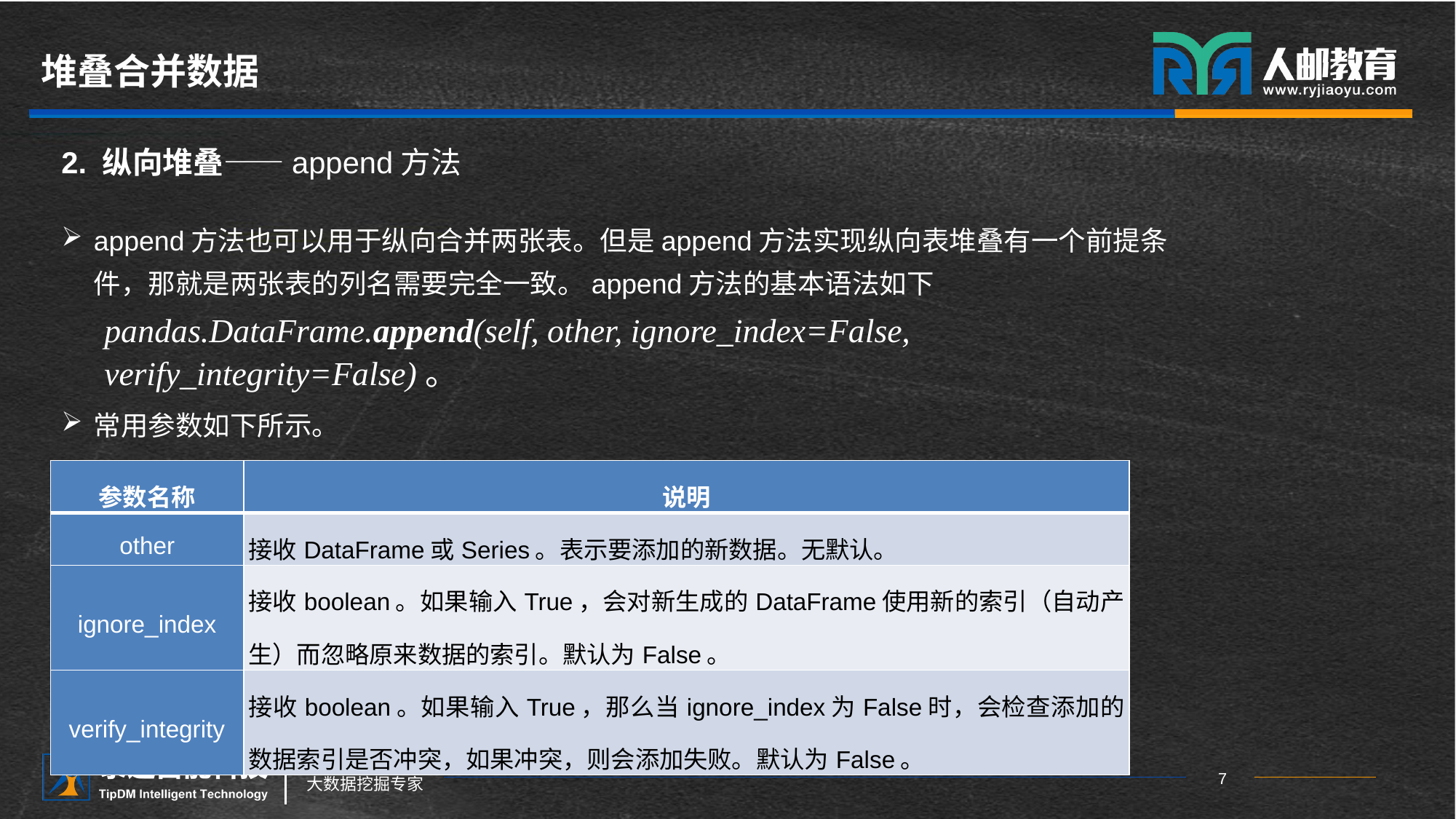

# 堆叠合并数据
2. 纵向堆叠——append方法
append方法也可以用于纵向合并两张表。但是append方法实现纵向表堆叠有一个前提条件，那就是两张表的列名需要完全一致。append方法的基本语法如下
pandas.DataFrame.append(self, other, ignore_index=False, verify_integrity=False)。
常用参数如下所示。
| 参数名称 | 说明 |
| --- | --- |
| other | 接收DataFrame或Series。表示要添加的新数据。无默认。 |
| ignore\_index | 接收boolean。如果输入True，会对新生成的DataFrame使用新的索引（自动产生）而忽略原来数据的索引。默认为False。 |
| verify\_integrity | 接收boolean。如果输入True，那么当ignore\_index为False时，会检查添加的数据索引是否冲突，如果冲突，则会添加失败。默认为False。 |